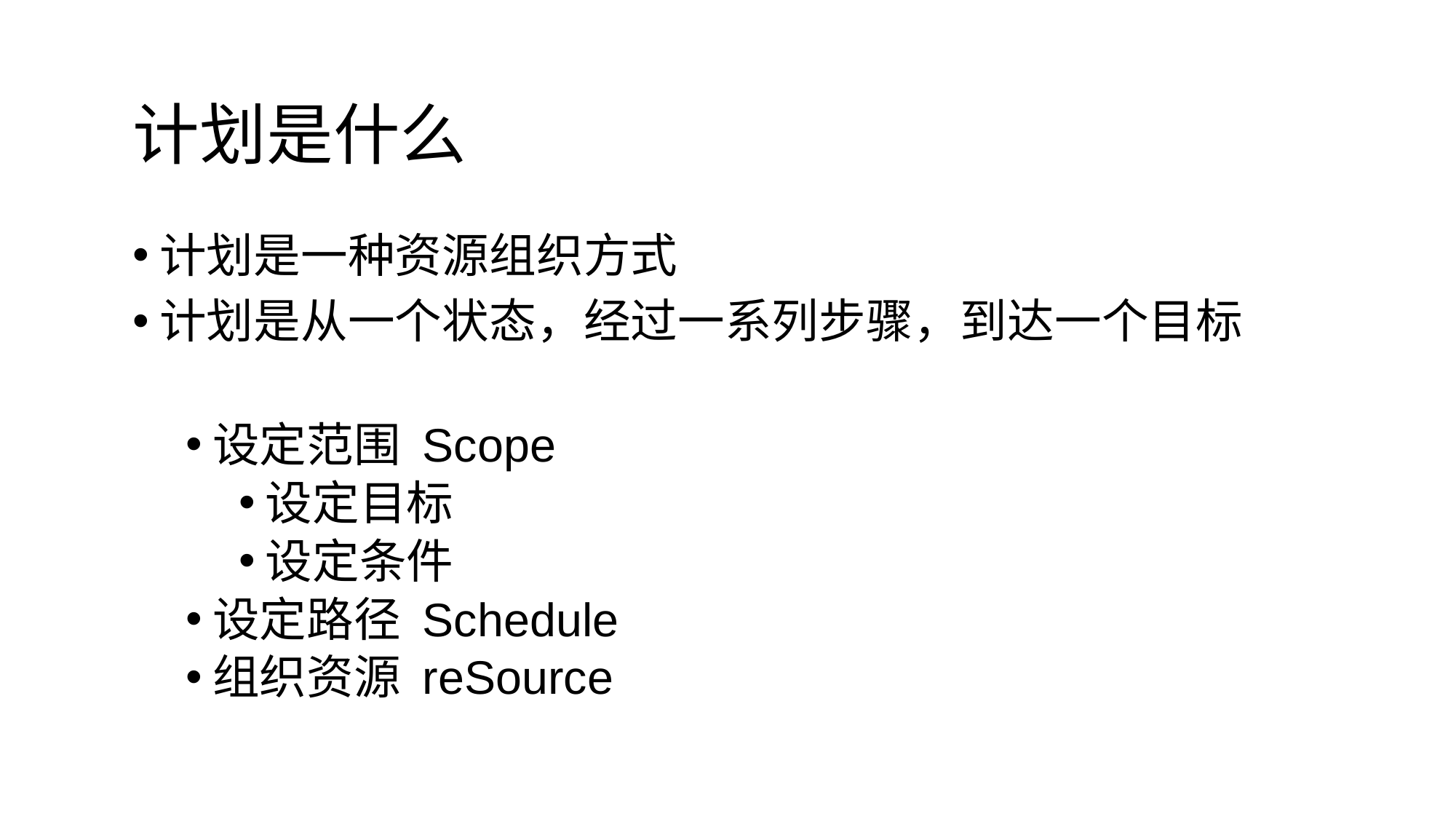

# 计划是什么
计划是一种资源组织方式
计划是从一个状态，经过一系列步骤，到达一个目标

设定范围 Scope
设定目标
设定条件
设定路径 Schedule
组织资源 reSource